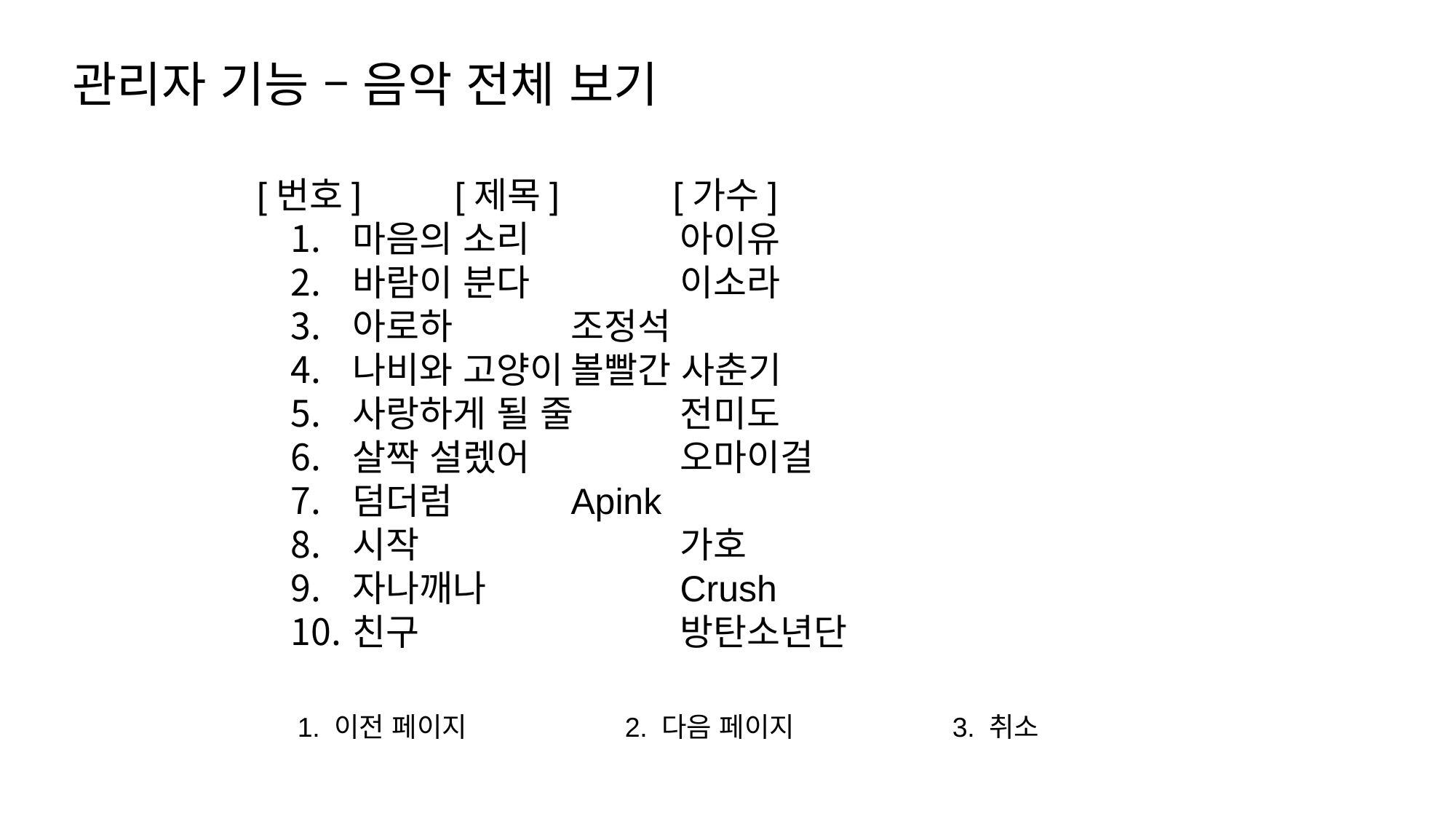

# 관리자 기능 – 음악 전체 보기
  [번호]	[제목]  	[가수]
마음의 소리		아이유
바람이 분다		이소라
아로하		조정석
나비와 고양이	볼빨간 사춘기
사랑하게 될 줄	전미도
살짝 설렜어		오마이걸
덤더럼		Apink
시작			가호
자나깨나		Crush
친구			방탄소년단
1. 이전 페이지		2. 다음 페이지		3. 취소